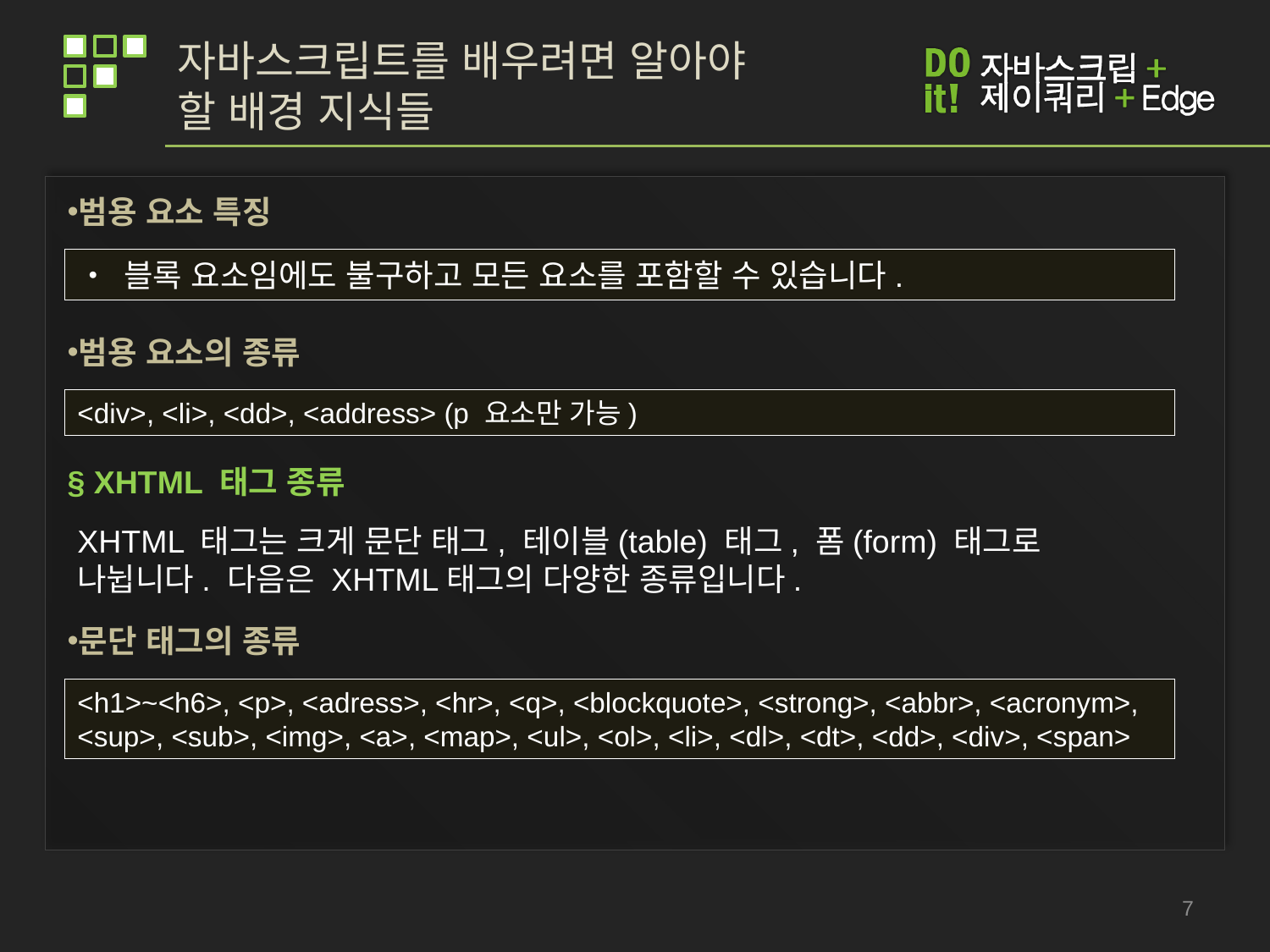

# 자바스크립트를 배우려면 알아야 할 배경 지식들

범용 요소 특징
• 블록 요소임에도 불구하고 모든 요소를 포함할 수 있습니다.
범용 요소의 종류
<div>, <li>, <dd>, <address> (p 요소만 가능)
§ XHTML 태그 종류
XHTML 태그는 크게 문단 태그, 테이블(table) 태그, 폼(form) 태그로 나뉩니다. 다음은 XHTML태그의 다양한 종류입니다.
문단 태그의 종류
<h1>~<h6>, <p>, <adress>, <hr>, <q>, <blockquote>, <strong>, <abbr>, <acronym>, <sup>, <sub>, <img>, <a>, <map>, <ul>, <ol>, <li>, <dl>, <dt>, <dd>, <div>, <span>
7